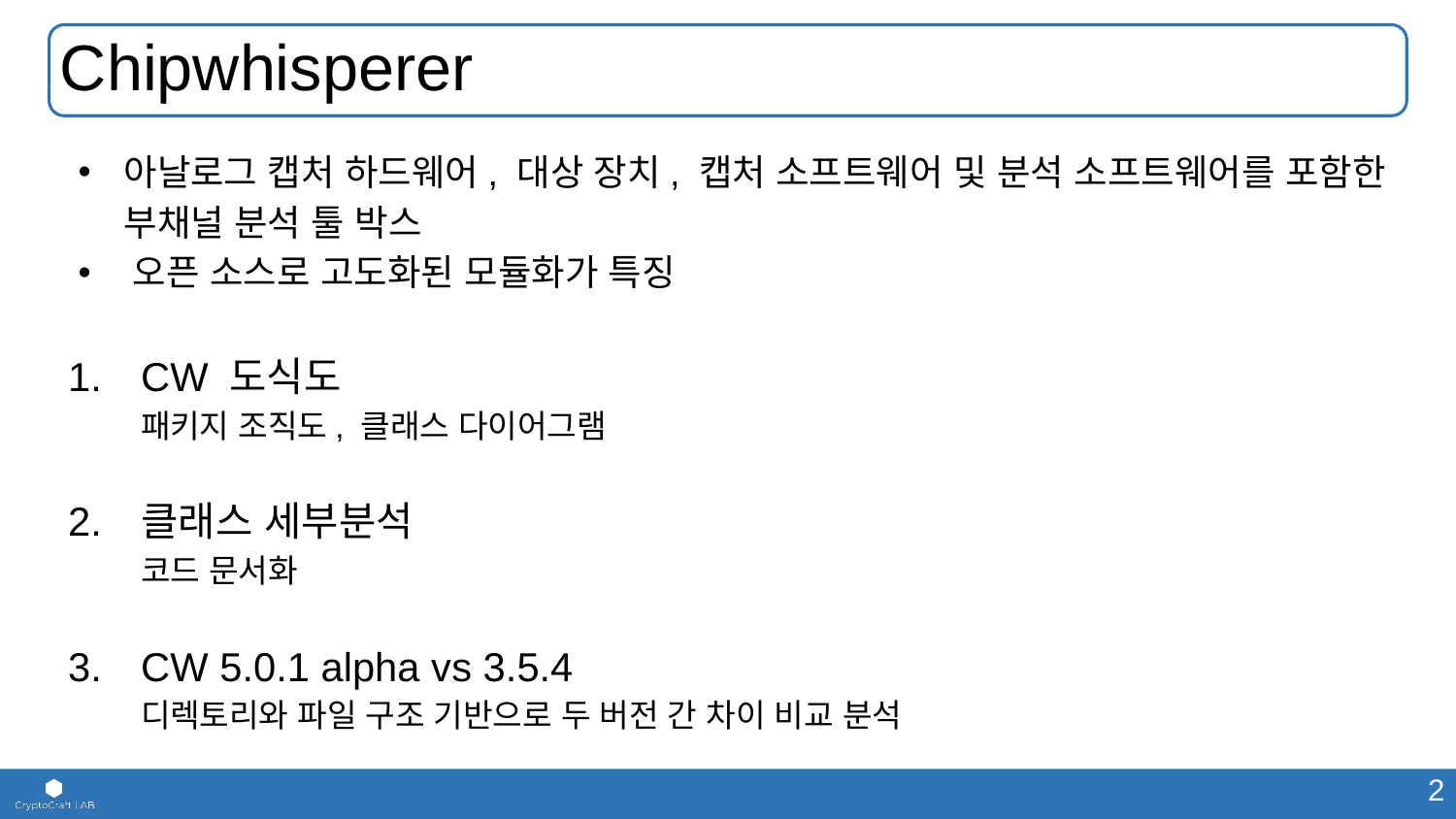

# Chipwhisperer
아날로그 캡처 하드웨어, 대상 장치, 캡처 소프트웨어 및 분석 소프트웨어를 포함한 부채널 분석 툴 박스
오픈 소스로 고도화된 모듈화가 특징

CW 도식도
패키지 조직도, 클래스 다이어그램

클래스 세부분석
코드 문서화

CW 5.0.1 alpha vs 3.5.4
디렉토리와 파일 구조 기반으로 두 버전 간 차이 비교 분석